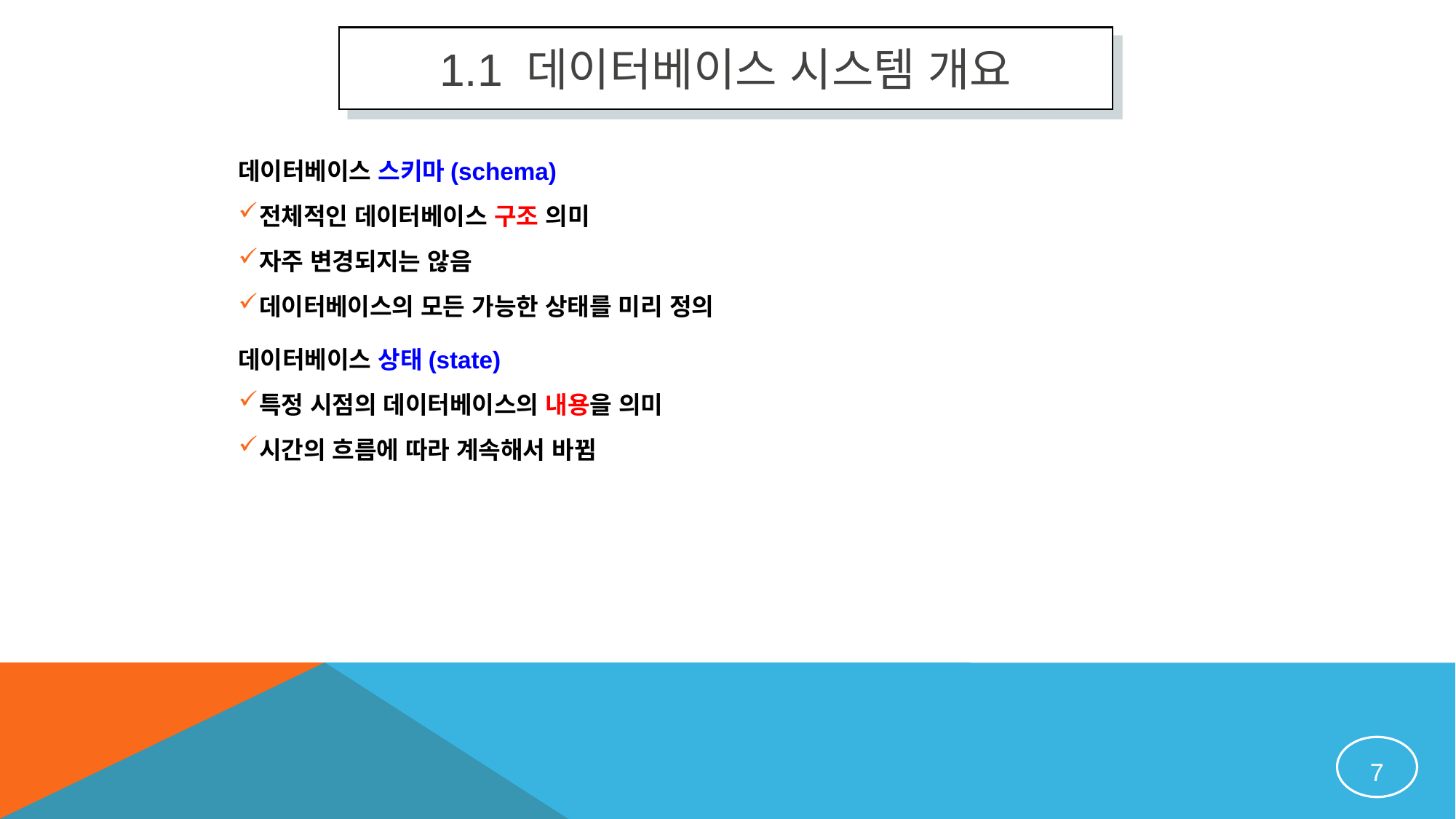

1.1 데이터베이스 시스템 개요
데이터베이스 스키마(schema)
전체적인 데이터베이스 구조 의미
자주 변경되지는 않음
데이터베이스의 모든 가능한 상태를 미리 정의
데이터베이스 상태(state)
특정 시점의 데이터베이스의 내용을 의미
시간의 흐름에 따라 계속해서 바뀜
7